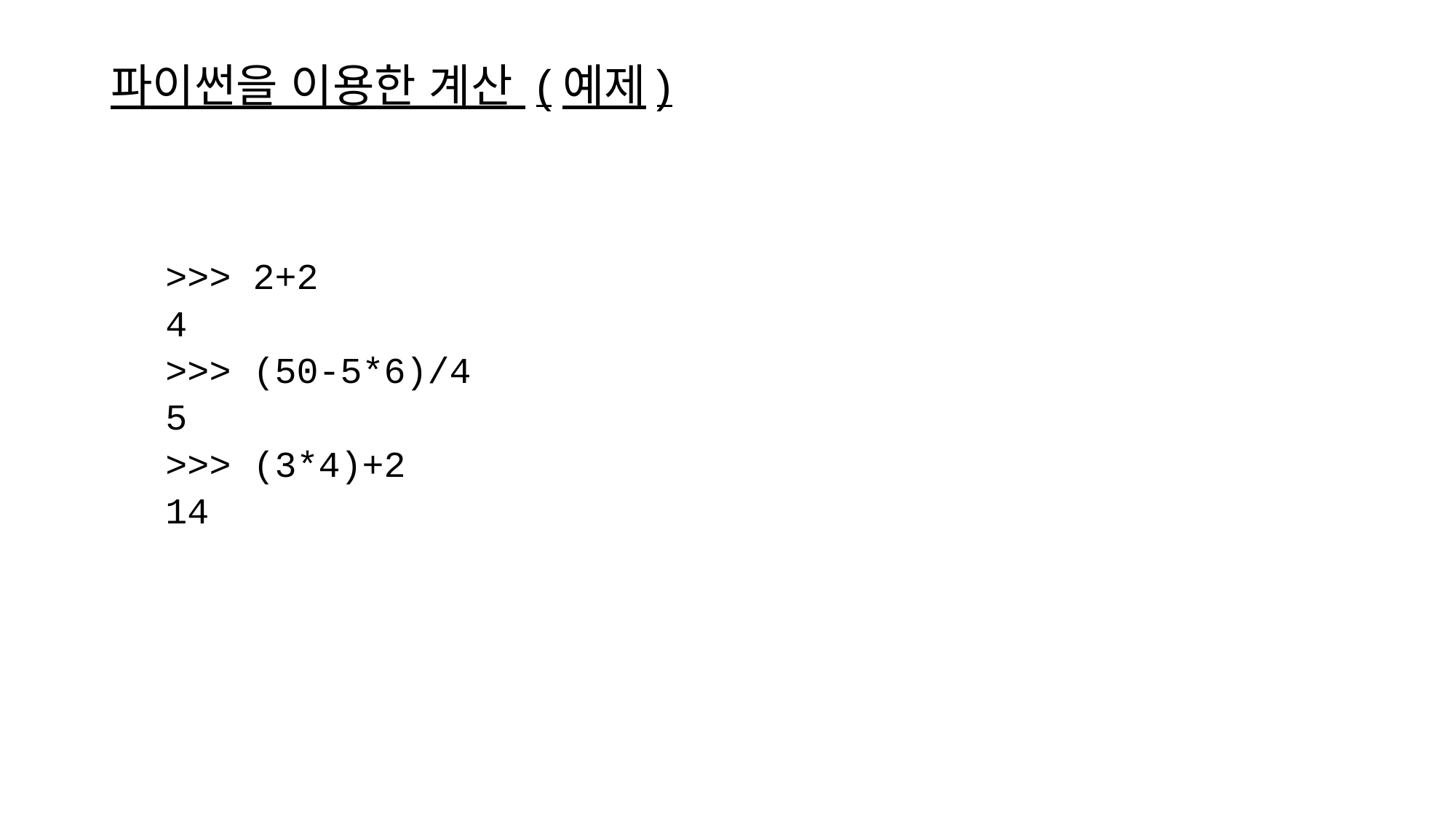

# 파이썬을 이용한 계산 (예제)

>>> 2+2
4
>>> (50-5*6)/4
5
>>> (3*4)+2
14